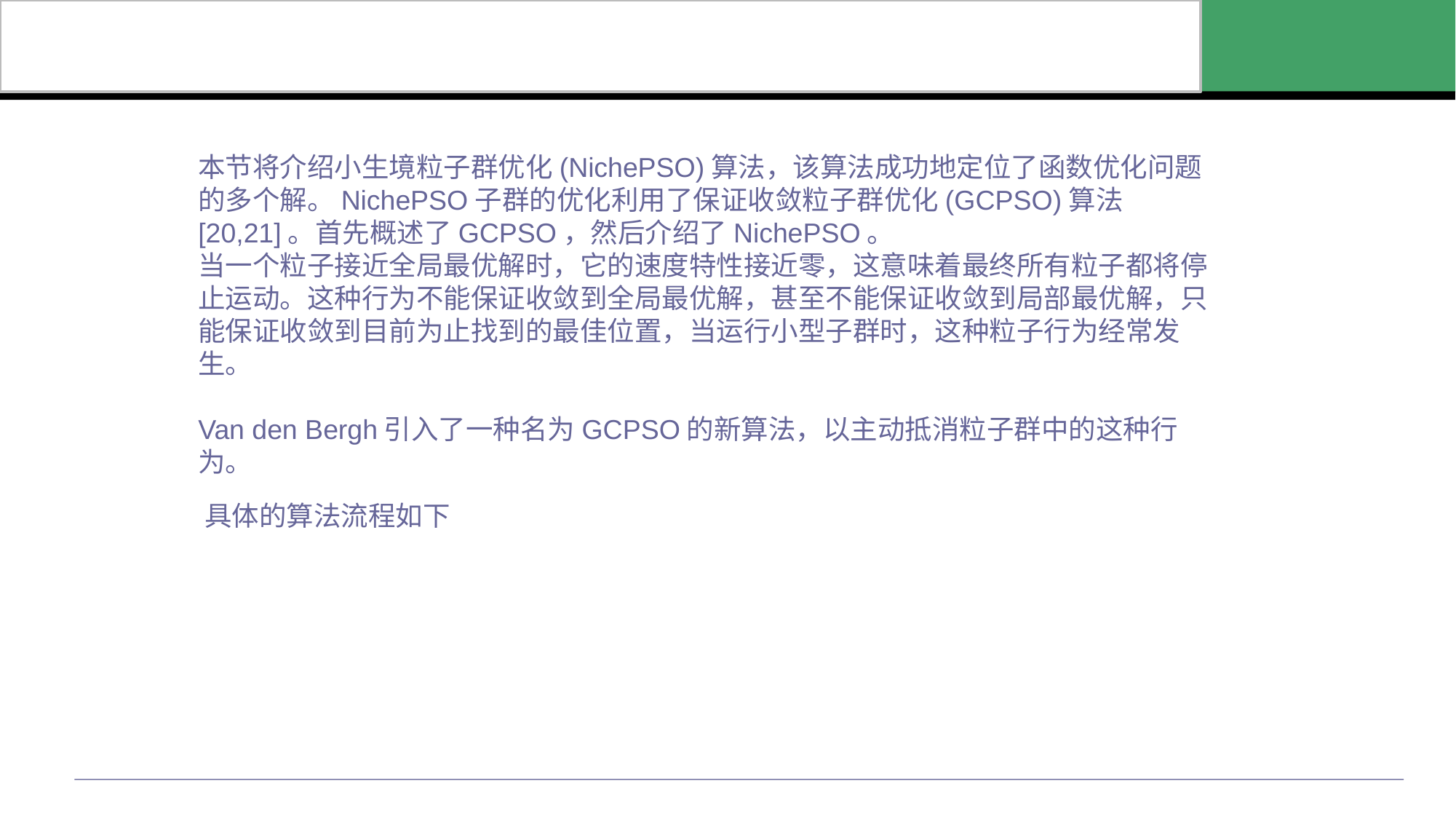

#

本节将介绍小生境粒子群优化(NichePSO)算法，该算法成功地定位了函数优化问题的多个解。NichePSO子群的优化利用了保证收敛粒子群优化(GCPSO)算法[20,21]。首先概述了GCPSO，然后介绍了NichePSO。
当一个粒子接近全局最优解时，它的速度特性接近零，这意味着最终所有粒子都将停止运动。这种行为不能保证收敛到全局最优解，甚至不能保证收敛到局部最优解，只能保证收敛到目前为止找到的最佳位置，当运行小型子群时，这种粒子行为经常发生。

Van den Bergh引入了一种名为GCPSO的新算法，以主动抵消粒子群中的这种行为。
具体的算法流程如下